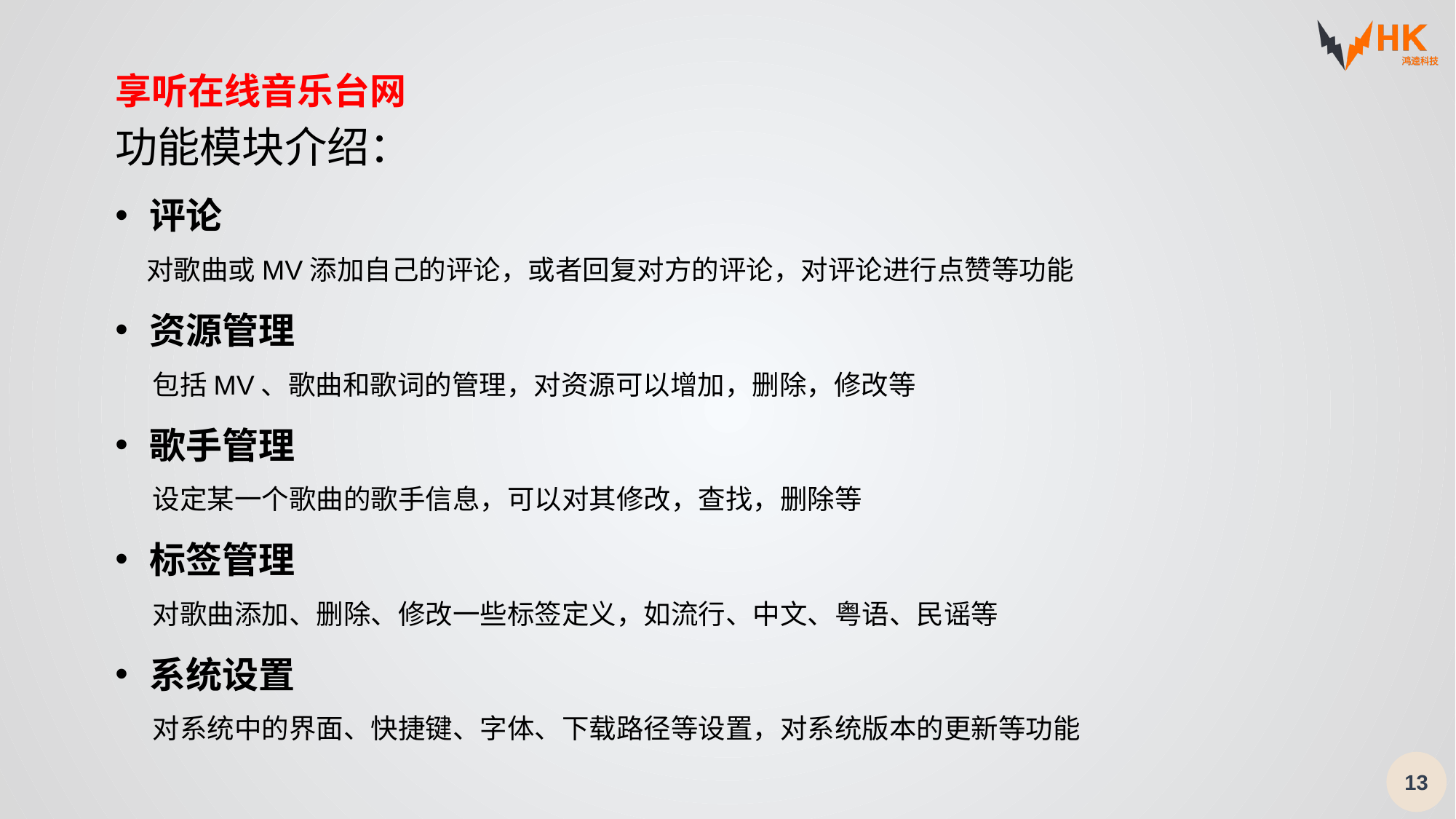

享听在线音乐台网
功能模块介绍：
评论
    对歌曲或MV添加自己的评论，或者回复对方的评论，对评论进行点赞等功能
资源管理
     包括MV、歌曲和歌词的管理，对资源可以增加，删除，修改等
歌手管理
     设定某一个歌曲的歌手信息，可以对其修改，查找，删除等
标签管理
     对歌曲添加、删除、修改一些标签定义，如流行、中文、粤语、民谣等
系统设置
     对系统中的界面、快捷键、字体、下载路径等设置，对系统版本的更新等功能